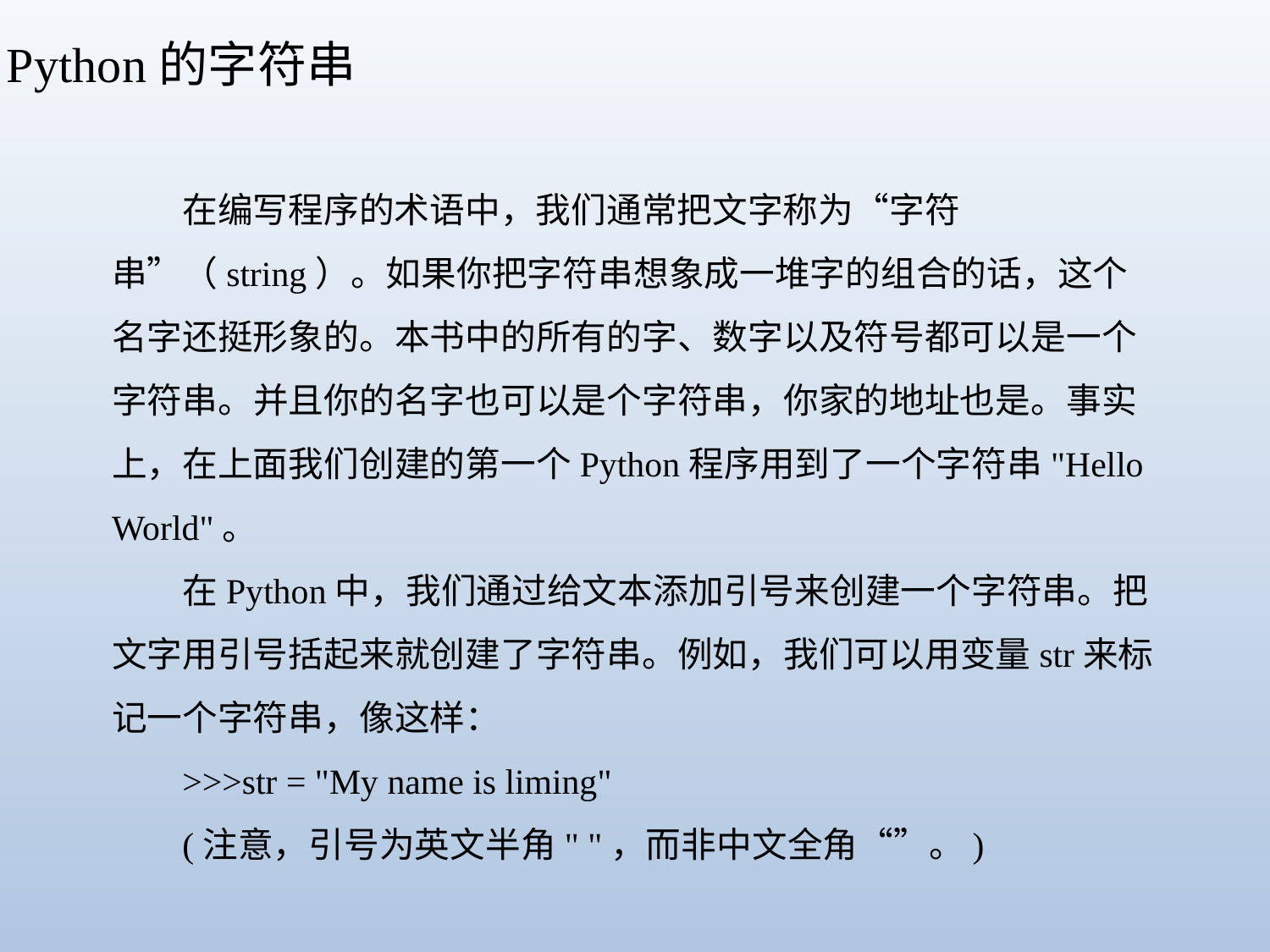

Python的字符串
在编写程序的术语中，我们通常把文字称为“字符串”（string）。如果你把字符串想象成一堆字的组合的话，这个名字还挺形象的。本书中的所有的字、数字以及符号都可以是一个字符串。并且你的名字也可以是个字符串，你家的地址也是。事实上，在上面我们创建的第一个Python程序用到了一个字符串"Hello World"。
在Python中，我们通过给文本添加引号来创建一个字符串。把文字用引号括起来就创建了字符串。例如，我们可以用变量str来标记一个字符串，像这样：
>>>str = "My name is liming"
(注意，引号为英文半角" "，而非中文全角“”。)